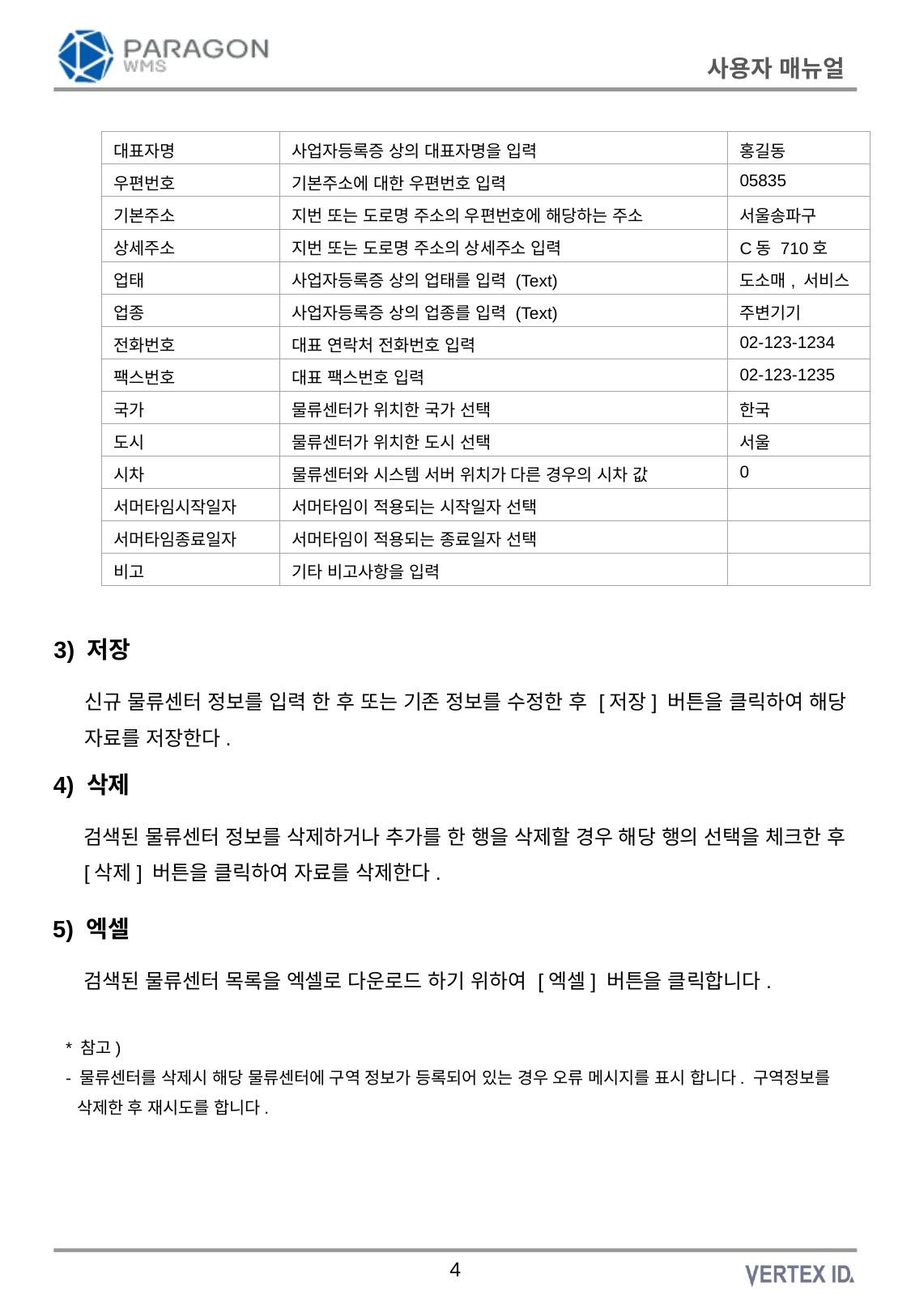

| 대표자명 | 사업자등록증 상의 대표자명을 입력 | 홍길동 |
| --- | --- | --- |
| 우편번호 | 기본주소에 대한 우편번호 입력 | 05835 |
| 기본주소 | 지번 또는 도로명 주소의 우편번호에 해당하는 주소 | 서울송파구 |
| 상세주소 | 지번 또는 도로명 주소의 상세주소 입력 | C동 710호 |
| 업태 | 사업자등록증 상의 업태를 입력 (Text) | 도소매, 서비스 |
| 업종 | 사업자등록증 상의 업종를 입력 (Text) | 주변기기 |
| 전화번호 | 대표 연락처 전화번호 입력 | 02-123-1234 |
| 팩스번호 | 대표 팩스번호 입력 | 02-123-1235 |
| 국가 | 물류센터가 위치한 국가 선택 | 한국 |
| 도시 | 물류센터가 위치한 도시 선택 | 서울 |
| 시차 | 물류센터와 시스템 서버 위치가 다른 경우의 시차 값 | 0 |
| 서머타임시작일자 | 서머타임이 적용되는 시작일자 선택 |  |
| 서머타임종료일자 | 서머타임이 적용되는 종료일자 선택 |  |
| 비고 | 기타 비고사항을 입력 |  |
3) 저장
신규 물류센터 정보를 입력 한 후 또는 기존 정보를 수정한 후 [저장] 버튼을 클릭하여 해당 자료를 저장한다.
4) 삭제
검색된 물류센터 정보를 삭제하거나 추가를 한 행을 삭제할 경우 해당 행의 선택을 체크한 후 [삭제] 버튼을 클릭하여 자료를 삭제한다.
5) 엑셀
검색된 물류센터 목록을 엑셀로 다운로드 하기 위하여 [엑셀] 버튼을 클릭합니다.
* 참고)
- 물류센터를 삭제시 해당 물류센터에 구역 정보가 등록되어 있는 경우 오류 메시지를 표시 합니다. 구역정보를 삭제한 후 재시도를 합니다.